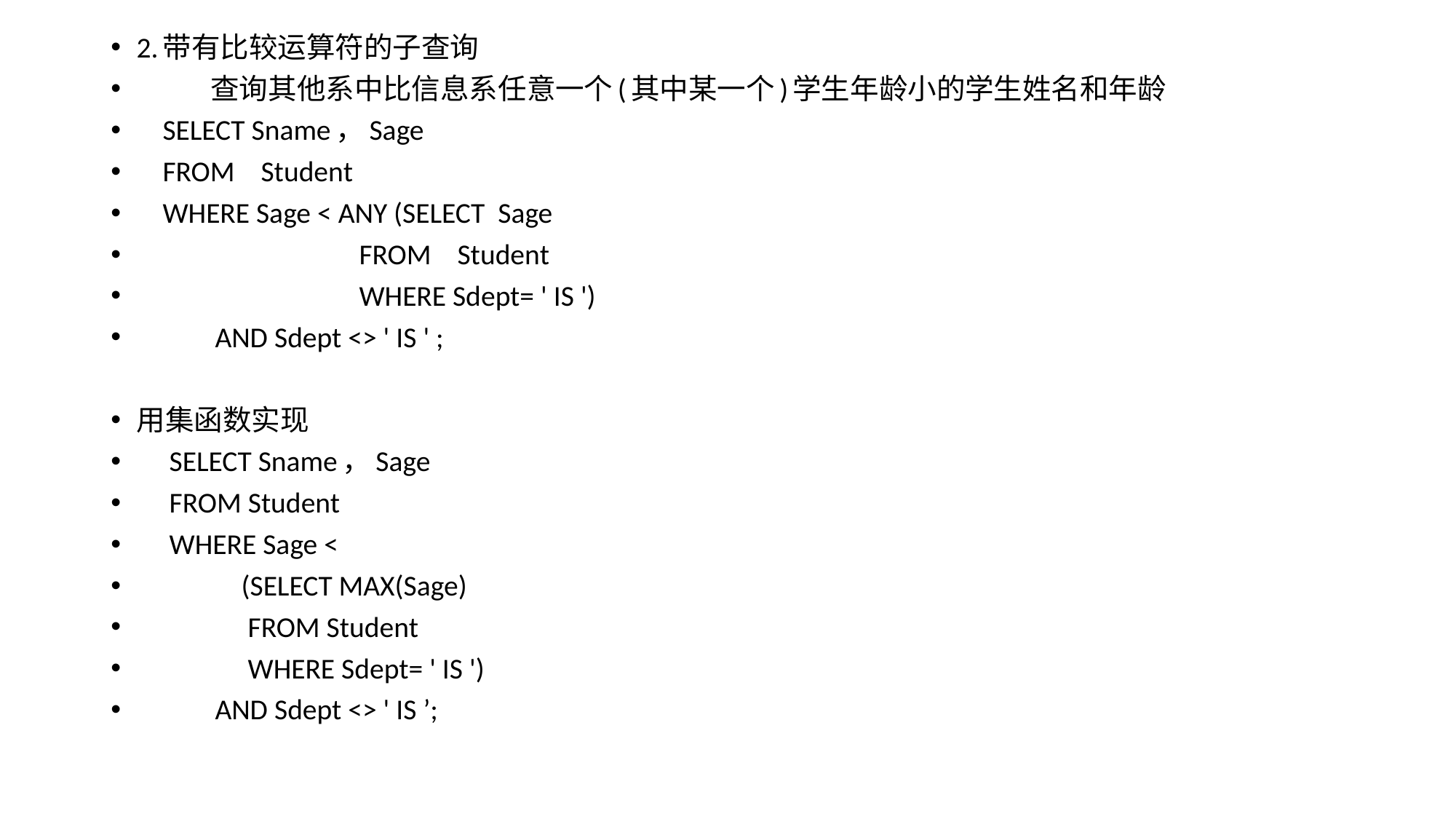

2.带有比较运算符的子查询
	查询其他系中比信息系任意一个(其中某一个)学生年龄小的学生姓名和年龄
    SELECT Sname，Sage
    FROM    Student
    WHERE Sage < ANY (SELECT  Sage
                                  FROM    Student
                                  WHERE Sdept= ' IS ')
            AND Sdept <> ' IS ' ;

用集函数实现
     SELECT Sname，Sage
     FROM Student
     WHERE Sage <
                (SELECT MAX(Sage)
                 FROM Student
                 WHERE Sdept= ' IS ')
            AND Sdept <> ' IS ’;